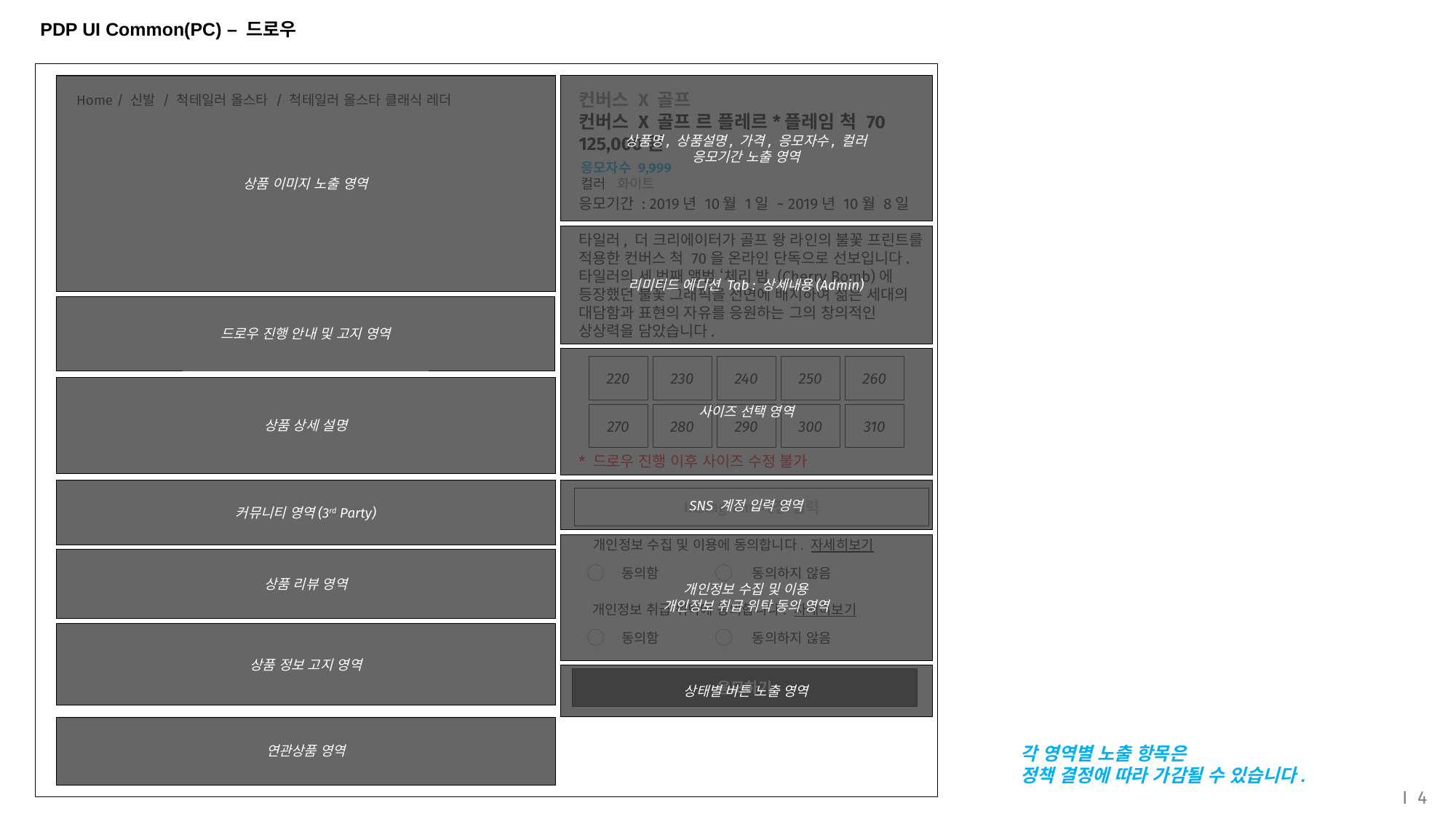

# PDP UI Common(PC) – 드로우

상품명, 상품설명, 가격, 응모자수, 컬러
응모기간 노출 영역
상품 이미지 노출 영역

컨버스 X 골프
컨버스 X 골프 르 플레르*플레임 척 70
125,000원

응모기간 : 2019년 10월 1일 ~ 2019년 10월 8일

타일러, 더 크리에이터가 골프 왕 라인의 불꽃 프린트를 적용한 컨버스 척 70을 온라인 단독으로 선보입니다. 타일러의 세 번째 앨범 ‘체리 밤 (Cherry Bomb)에 등장했던 불꽃 그래픽을 전면에 배치하여 젊은 세대의 대담함과 표현의 자유를 응원하는 그의 창의적인 상상력을 담았습니다.
Home / 신발 / 척테일러 올스타 / 척테일러 올스타 클래식 레더
응모자수 9,999
컬러   화이트
리미티드 에디션 Tab : 상세내용(Admin)
드로우 진행 안내 및 고지 영역
사이즈 선택 영역
220
230
240
250
260
상품 상세 설명
270
280
290
300
310
* 드로우 진행 이후 사이즈 수정 불가
커뮤니티 영역(3rd Party)
SNS 계정 입력 영역
Instagram 계정 입력
개인정보 수집 및 이용에 동의합니다. 자세히보기
개인정보 수집 및 이용
개인정보 취급 위탁 동의 영역
상품 리뷰 영역
동의함
동의하지 않음

개인정보 취급 위탁에 동의합니다. 자세히보기
상품 정보 고지 영역
동의함
동의하지 않음

상태별 버튼 노출 영역
응모하기
연관상품 영역
각 영역별 노출 항목은
정책 결정에 따라 가감될 수 있습니다.